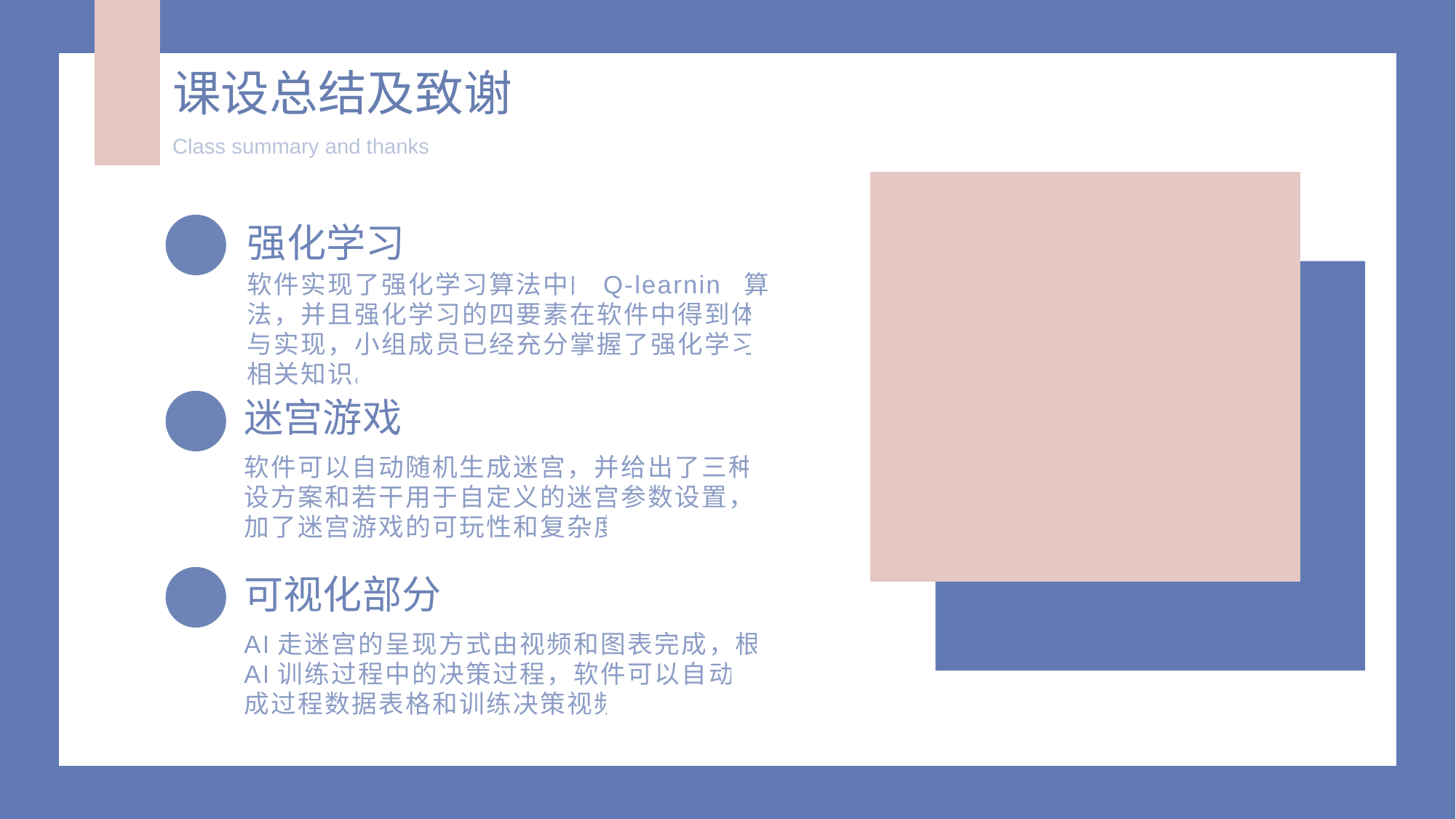

课设总结及致谢
Class summary and thanks

强化学习

软件实现了强化学习算法中的Q-learning算法，并且强化学习的四要素在软件中得到体现与实现，小组成员已经充分掌握了强化学习的相关知识。

迷宫游戏
软件可以自动随机生成迷宫，并给出了三种预设方案和若干用于自定义的迷宫参数设置，增加了迷宫游戏的可玩性和复杂度。

可视化部分
AI走迷宫的呈现方式由视频和图表完成，根据AI训练过程中的决策过程，软件可以自动生成过程数据表格和训练决策视频。